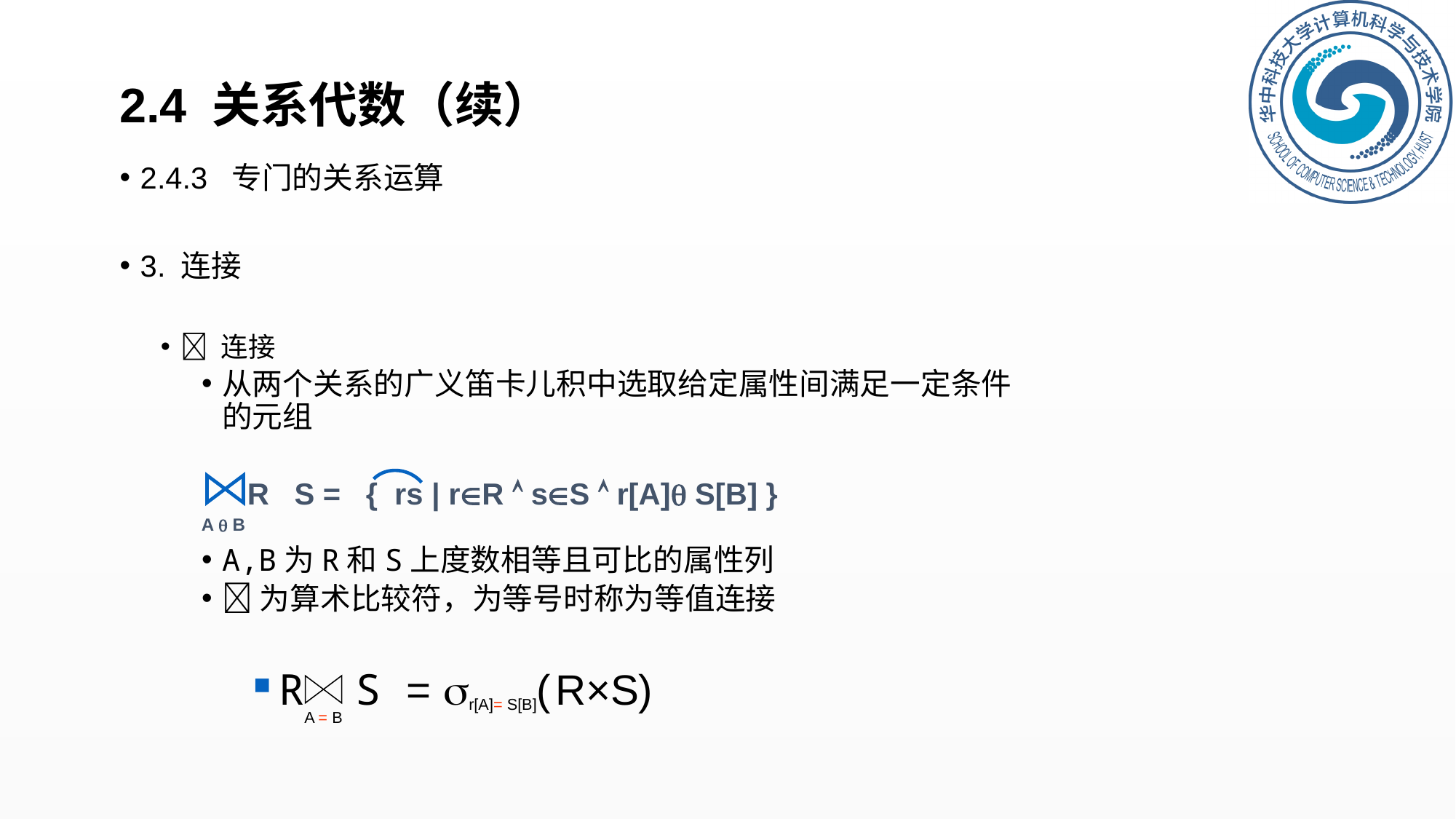

# 2.4 关系代数（续）
2.4.3  专门的关系运算

3. 连接

θ 连接
从两个关系的广义笛卡儿积中选取给定属性间满足一定条件的元组

A,B为R和S上度数相等且可比的属性列
θ为算术比较符，为等号时称为等值连接

R   S =   {  rs | r∈R ∧ s∈S ∧ r[A]θ S[B] }

A θ B
R  S = σr[A]= S[B]( R×S)

A = B